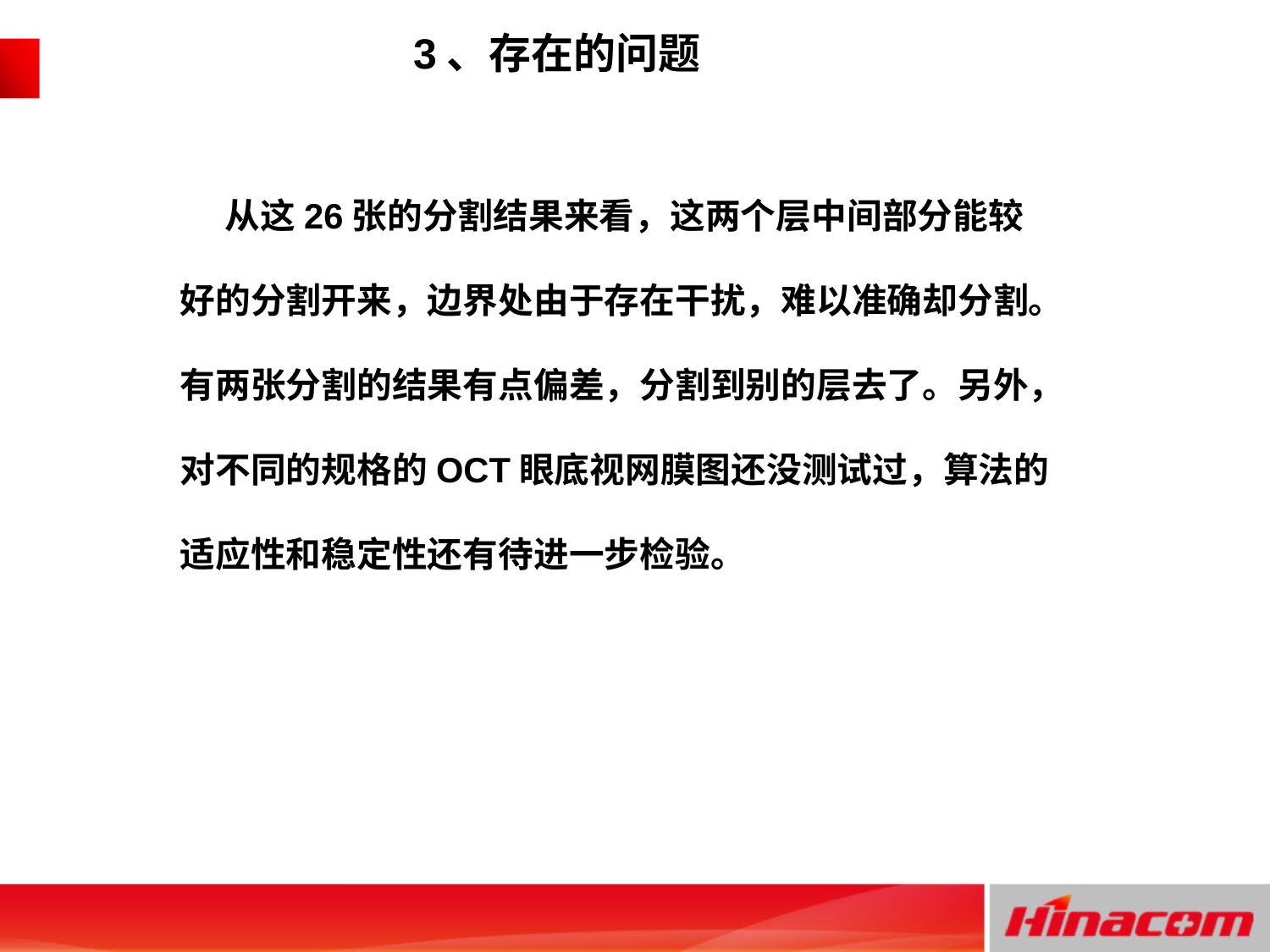

3、存在的问题
      从这26张的分割结果来看，这两个层中间部分能较好的分割开来，边界处由于存在干扰，难以准确却分割。有两张分割的结果有点偏差，分割到别的层去了。另外，对不同的规格的OCT眼底视网膜图还没测试过，算法的适应性和稳定性还有待进一步检验。